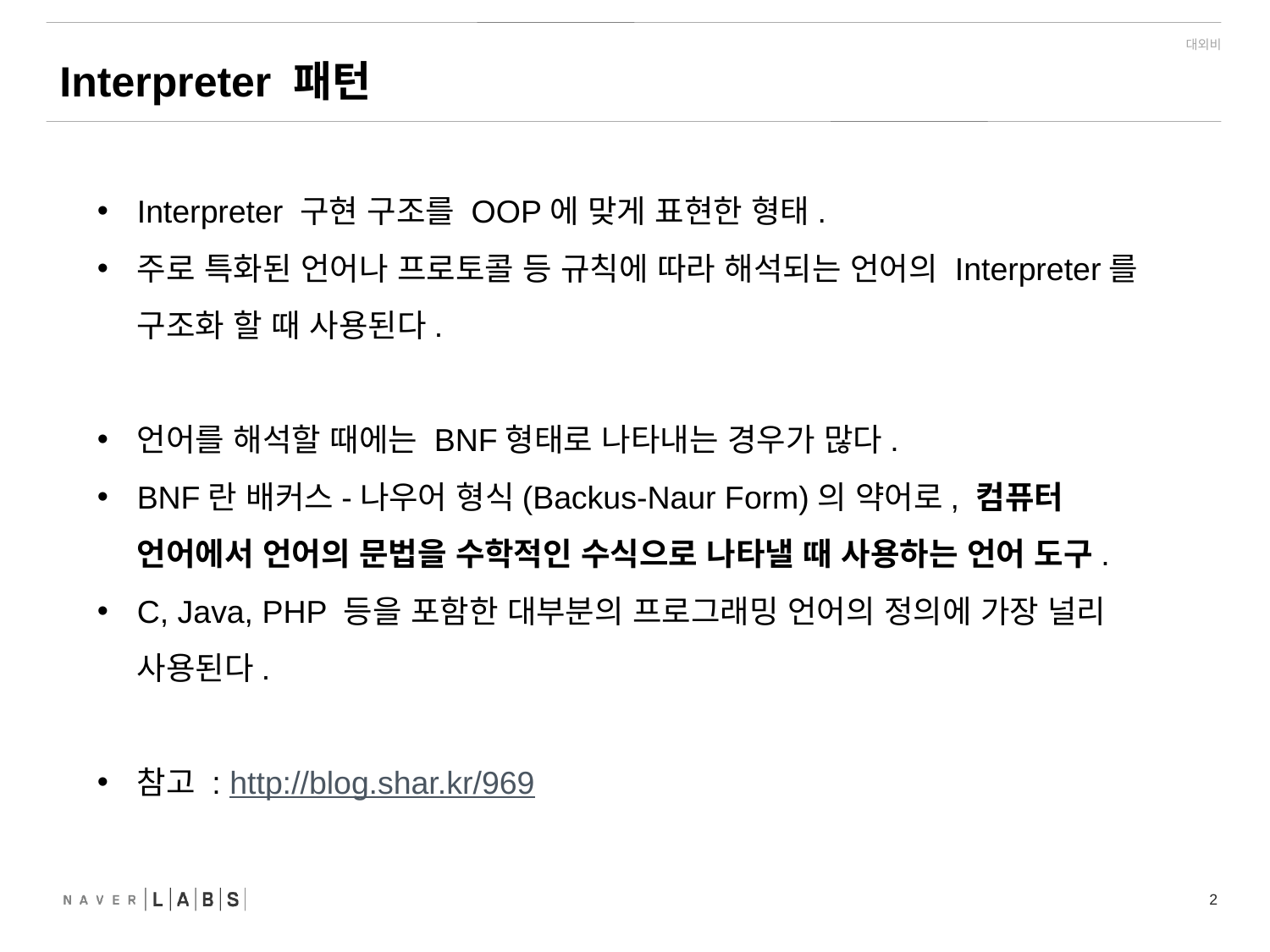

Interpreter 패턴
Interpreter 구현 구조를 OOP에 맞게 표현한 형태.
주로 특화된 언어나 프로토콜 등 규칙에 따라 해석되는 언어의 Interpreter를 구조화 할 때 사용된다.

언어를 해석할 때에는 BNF형태로 나타내는 경우가 많다.
BNF란 배커스-나우어 형식(Backus-Naur Form)의 약어로, 컴퓨터 언어에서 언어의 문법을 수학적인 수식으로 나타낼 때 사용하는 언어 도구.
C, Java, PHP 등을 포함한 대부분의 프로그래밍 언어의 정의에 가장 널리 사용된다.

참고 : http://blog.shar.kr/969